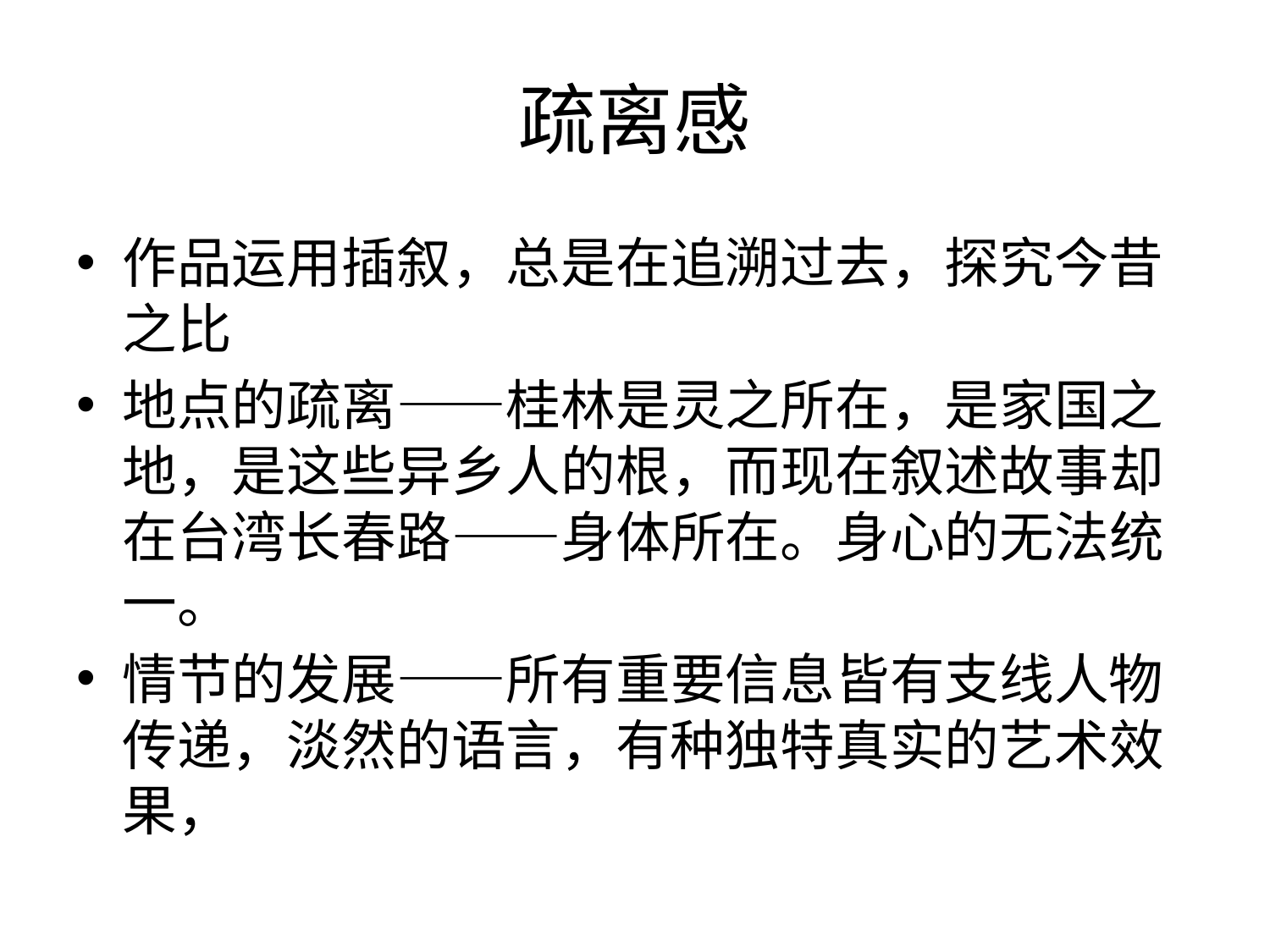

# 疏离感
作品运用插叙，总是在追溯过去，探究今昔之比
地点的疏离——桂林是灵之所在，是家国之地，是这些异乡人的根，而现在叙述故事却在台湾长春路——身体所在。身心的无法统一。
情节的发展——所有重要信息皆有支线人物传递，淡然的语言，有种独特真实的艺术效果，